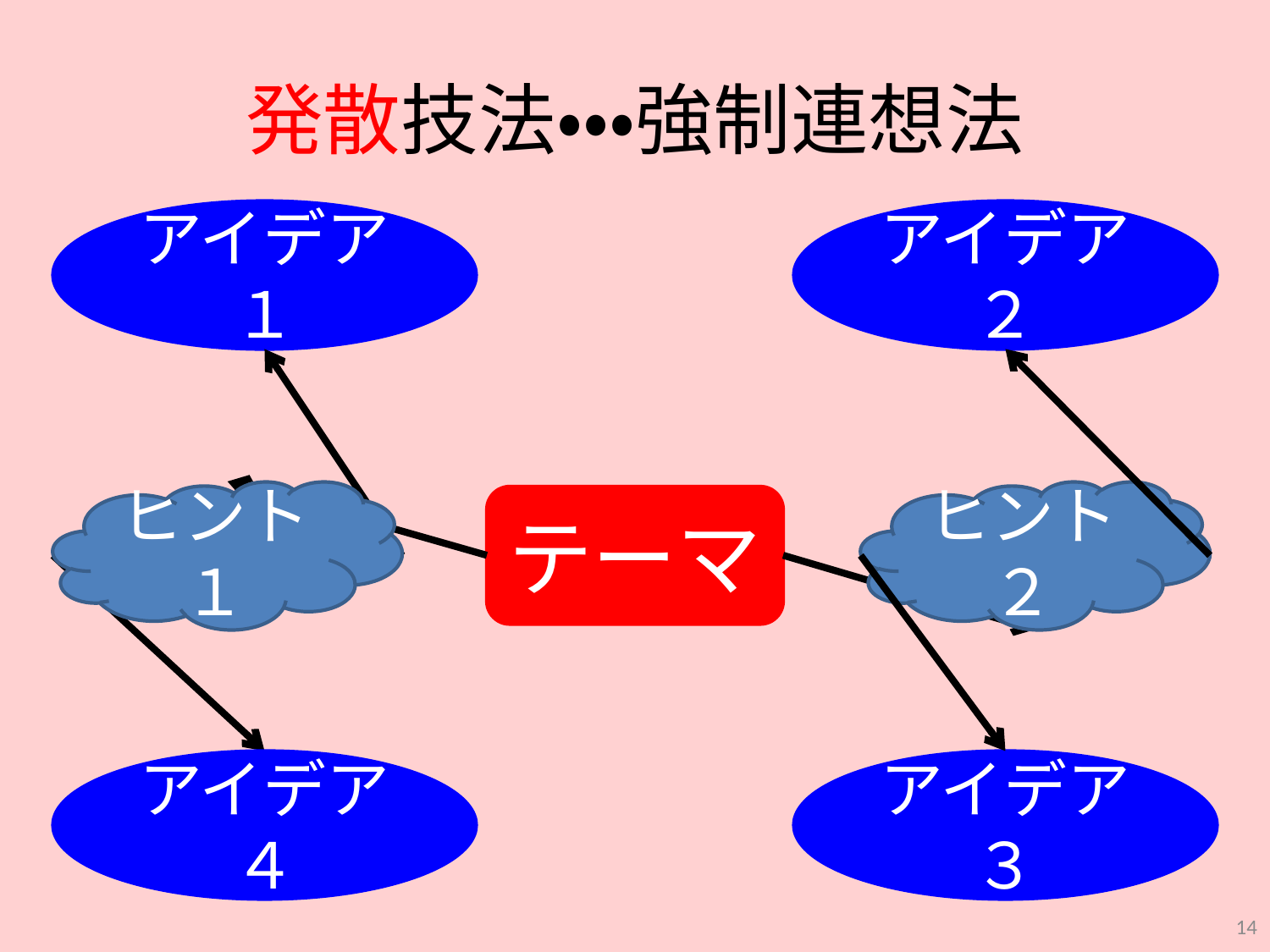

# 発散技法・・・強制連想法
アイデア１
アイデア２
ヒント１
ヒント２
テーマ
アイデア４
アイデア３
14